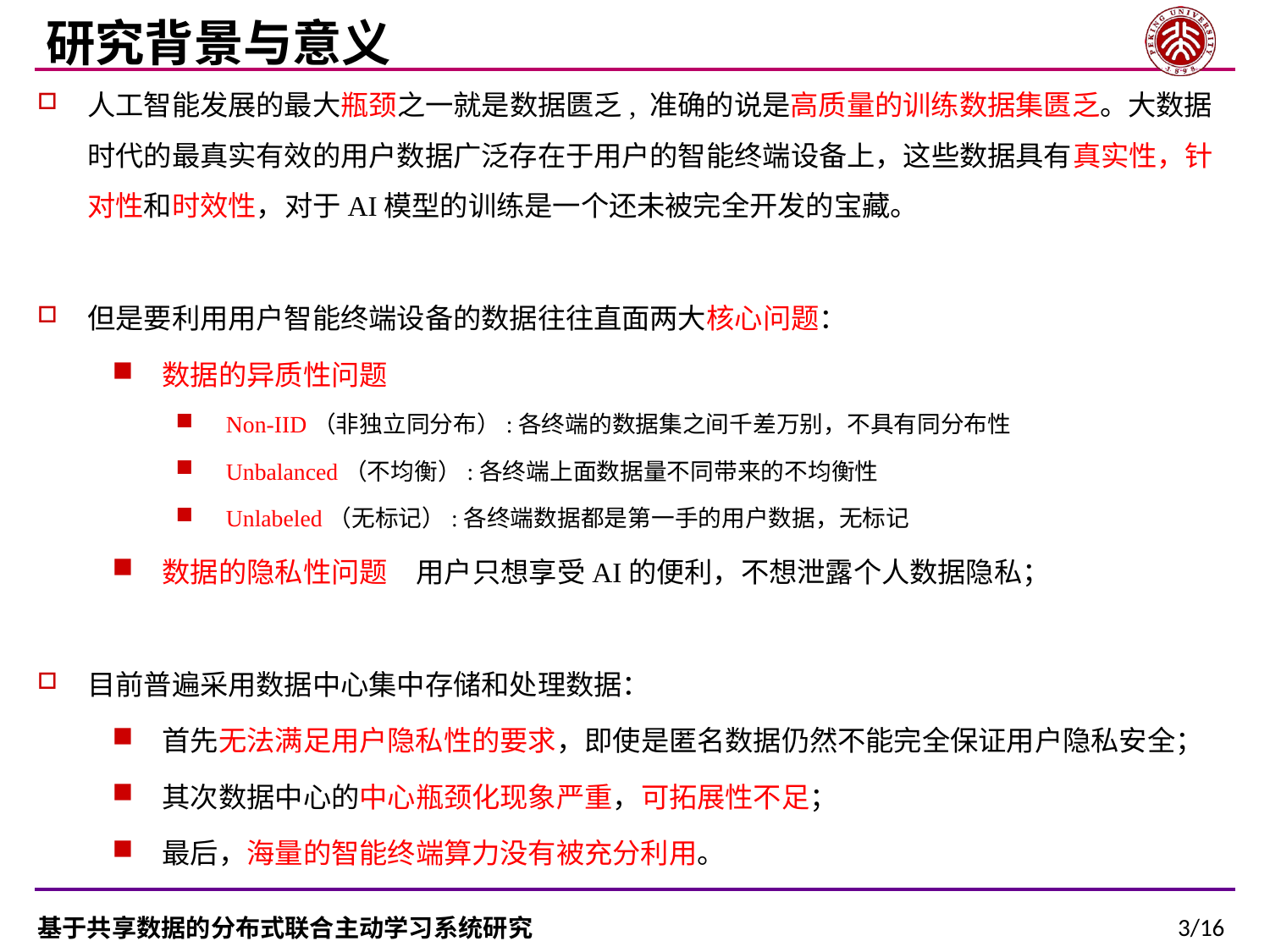

研究背景与意义
人工智能发展的最大瓶颈之一就是数据匮乏, 准确的说是高质量的训练数据集匮乏。大数据时代的最真实有效的用户数据广泛存在于用户的智能终端设备上，这些数据具有真实性，针对性和时效性，对于AI模型的训练是一个还未被完全开发的宝藏。

但是要利用用户智能终端设备的数据往往直面两大核心问题：
数据的异质性问题
Non-IID（非独立同分布）:各终端的数据集之间千差万别，不具有同分布性
Unbalanced（不均衡）:各终端上面数据量不同带来的不均衡性
Unlabeled（无标记）:各终端数据都是第一手的用户数据，无标记
数据的隐私性问题	用户只想享受AI的便利，不想泄露个人数据隐私；

目前普遍采用数据中心集中存储和处理数据：
首先无法满足用户隐私性的要求，即使是匿名数据仍然不能完全保证用户隐私安全；
其次数据中心的中心瓶颈化现象严重，可拓展性不足；
最后，海量的智能终端算力没有被充分利用。

3/16
基于共享数据的分布式联合主动学习系统研究